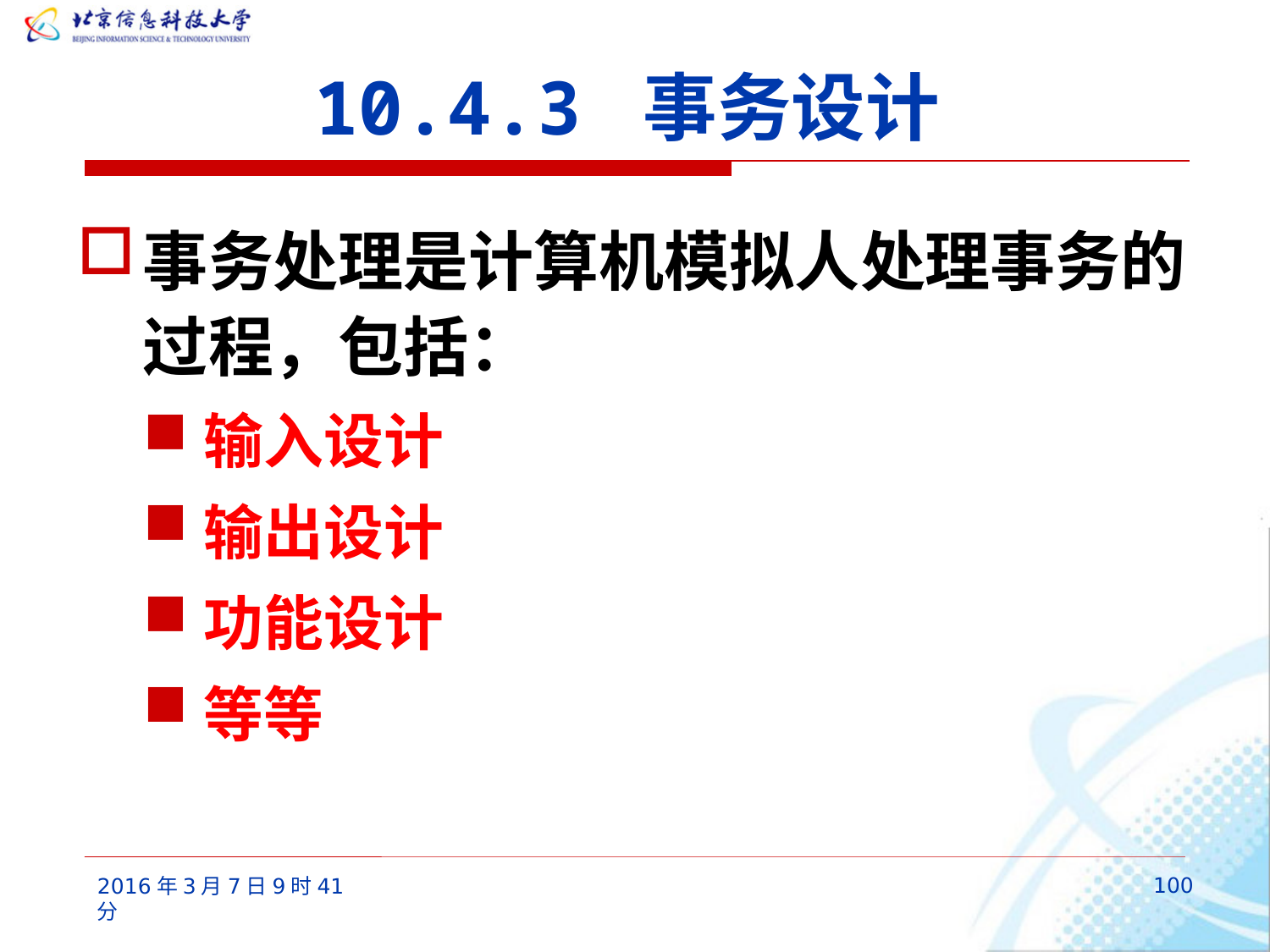

# 10.4.3 事务设计
事务处理是计算机模拟人处理事务的过程，包括：
输入设计
输出设计
功能设计
等等
2016年3月7日9时41分